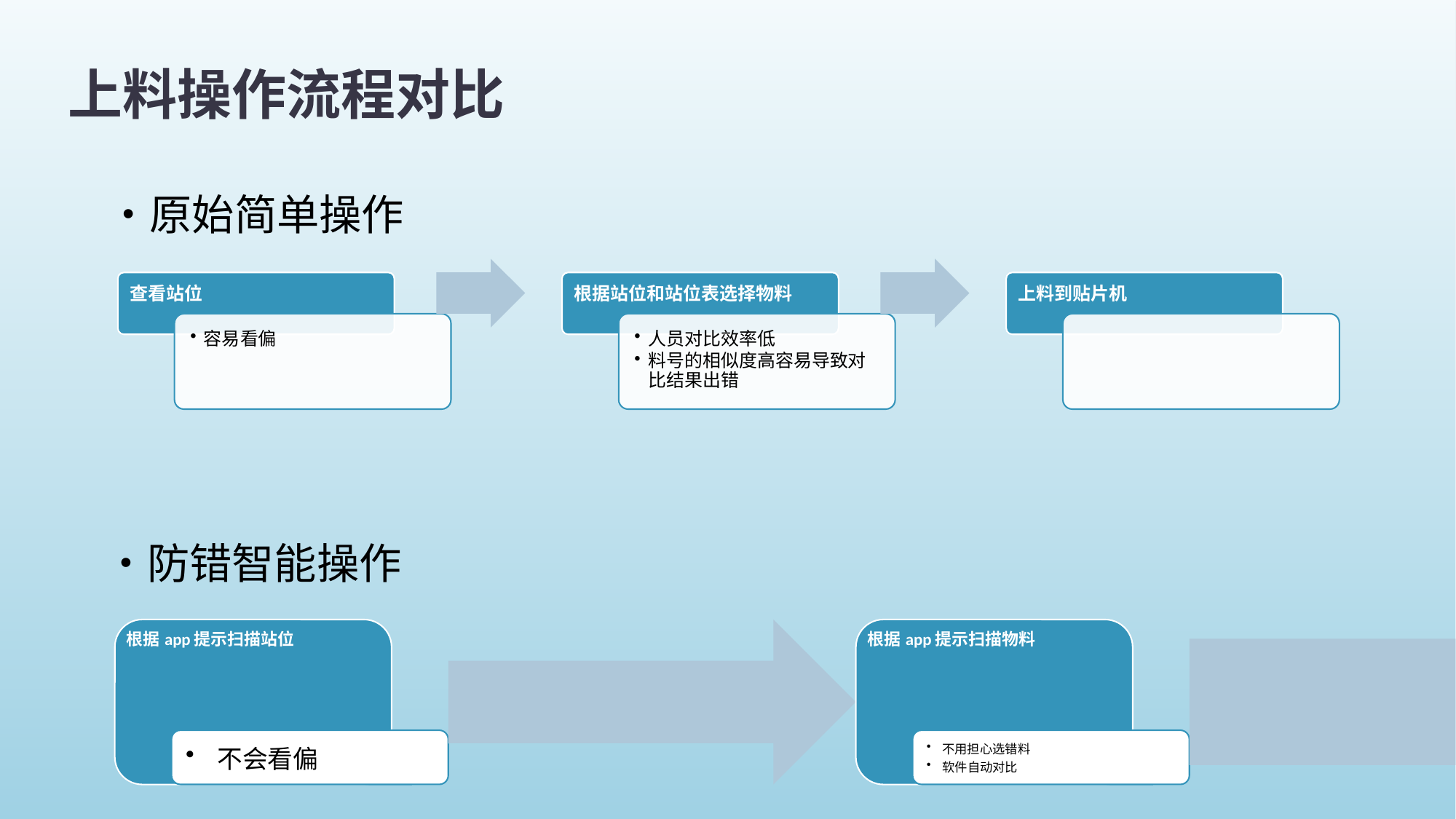

# 上料操作流程对比

原始简单操作

查看站位
容易看偏

根据站位和站位表选择物料
人员对比效率低
料号的相似度高容易导致对比结果出错

上料到贴片机

防错智能操作

根据app提示扫描站位
根据app提示扫描物料
上料到贴片机
不会看偏
不用担心选错料
软件自动对比